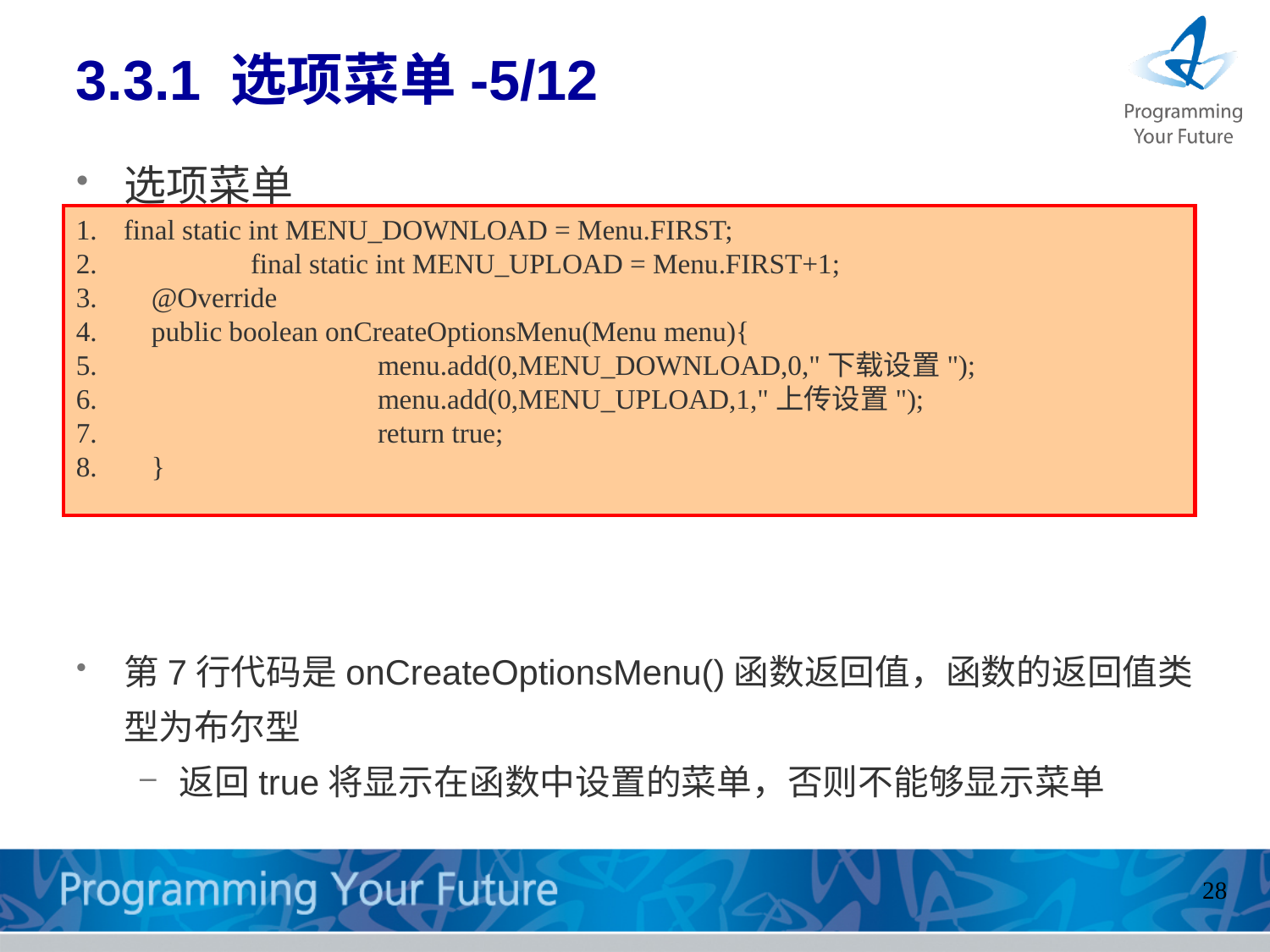

3.3.1 选项菜单-5/12
选项菜单

第7行代码是onCreateOptionsMenu()函数返回值，函数的返回值类型为布尔型
返回true将显示在函数中设置的菜单，否则不能够显示菜单
final static int MENU_DOWNLOAD = Menu.FIRST;
	final static int MENU_UPLOAD = Menu.FIRST+1;
    @Override
    public boolean onCreateOptionsMenu(Menu menu){
    		menu.add(0,MENU_DOWNLOAD,0,"下载设置");
    		menu.add(0,MENU_UPLOAD,1,"上传设置");
    		return true;
    }